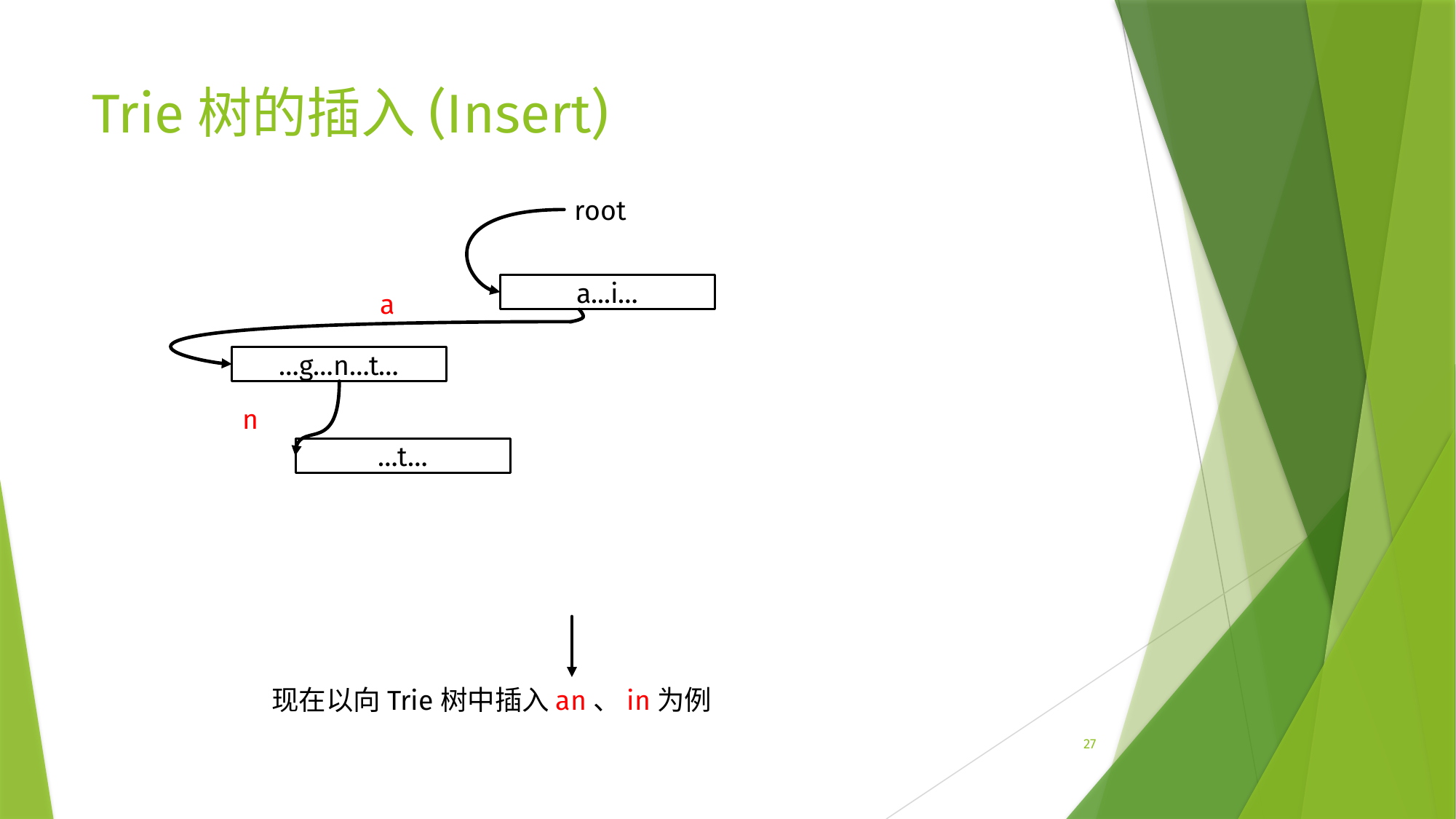

# Trie树的插入(Insert)
root

a...i…
a

…g…n…t…
n
…t…
现在以向Trie树中插入an、in为例
27